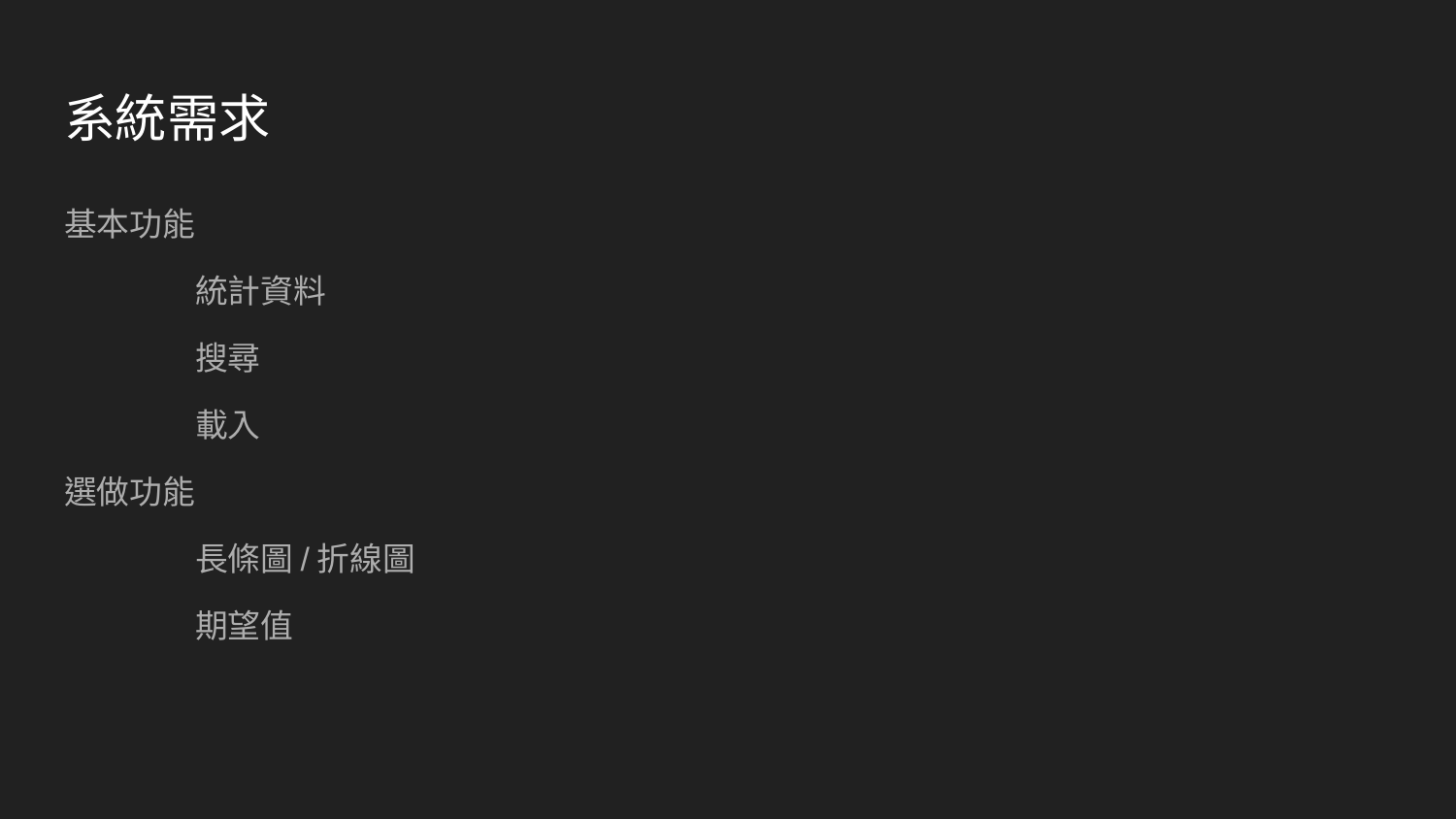

# 系統需求
基本功能
	統計資料
	搜尋
	載入
選做功能
	長條圖/折線圖
	期望值